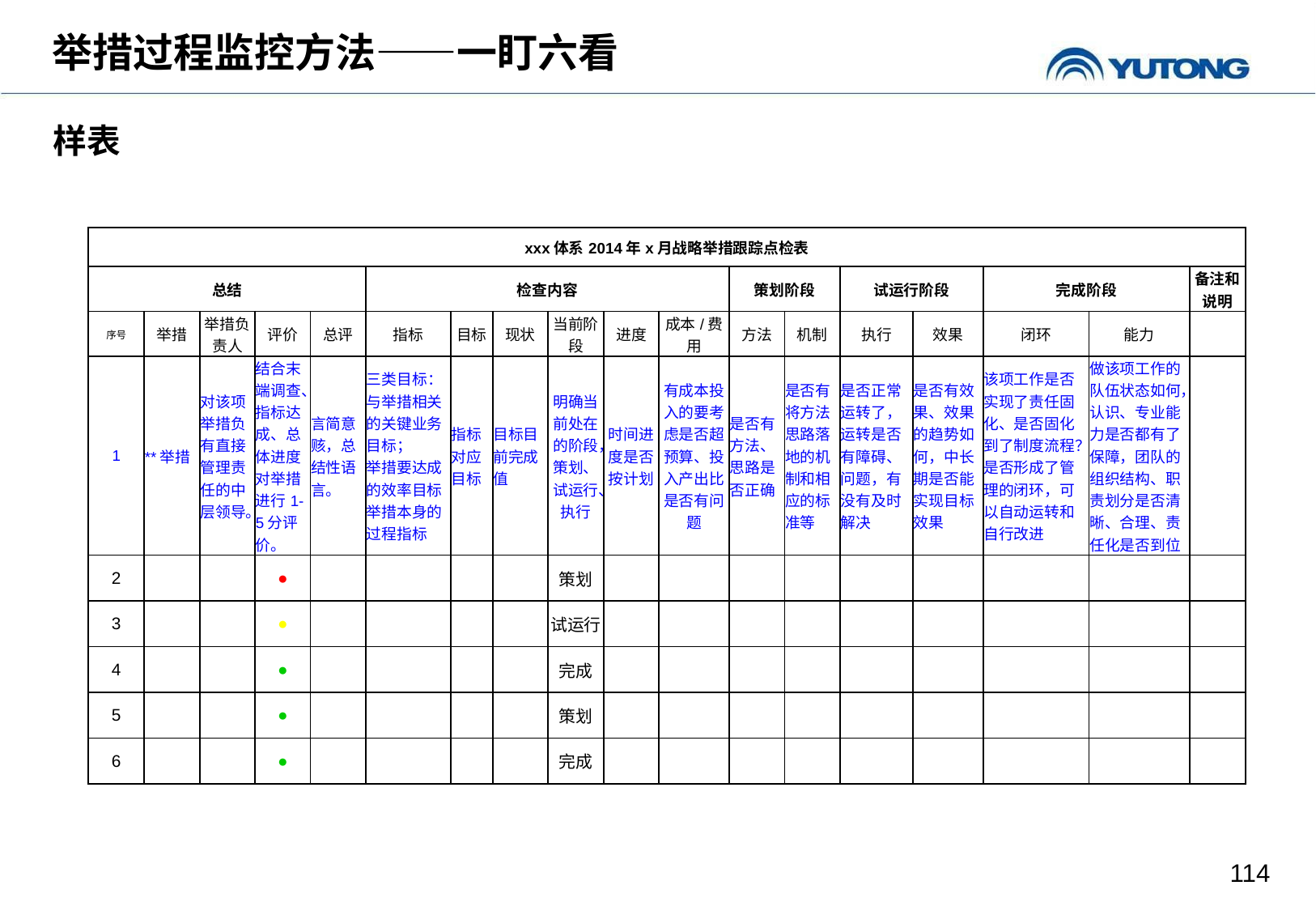

举措过程监控方法——一盯六看
样表
| xxx体系2014年x月战略举措跟踪点检表 |  |  |  |  |  |  |  |  |  |  |  |  |  |  |  |  |  |
| --- | --- | --- | --- | --- | --- | --- | --- | --- | --- | --- | --- | --- | --- | --- | --- | --- | --- |
| 总结 |  |  |  |  | 检查内容 |  |  |  |  |  | 策划阶段 |  | 试运行阶段 |  | 完成阶段 |  | 备注和说明 |
| 序号 | 举措 | 举措负责人 | 评价 | 总评 | 指标 | 目标 | 现状 | 当前阶段 | 进度 | 成本/费用 | 方法 | 机制 | 执行 | 效果 | 闭环 | 能力 |  |
| 1 | \*\*举措 | 对该项举措负有直接管理责任的中层领导。 | 结合末端调查、指标达成、总体进度对举措进行1-5分评价。 | 言简意赅，总结性语言。 | 三类目标： 与举措相关的关键业务目标； 举措要达成的效率目标 举措本身的过程指标 | 指标对应目标 | 目标目前完成值 | 明确当前处在的阶段，策划、试运行、执行 | 时间进度是否按计划 | 有成本投入的要考虑是否超预算、投入产出比是否有问题 | 是否有方法、思路是否正确 | 是否有将方法思路落地的机制和相应的标准等 | 是否正常运转了，运转是否有障碍、问题，有没有及时解决 | 是否有效果、效果的趋势如何，中长期是否能实现目标效果 | 该项工作是否实现了责任固化、是否固化到了制度流程？是否形成了管理的闭环，可以自动运转和自行改进 | 做该项工作的队伍状态如何，认识、专业能力是否都有了保障，团队的组织结构、职责划分是否清晰、合理、责任化是否到位 |  |
| 2 |  |  | ● |  |  |  |  | 策划 |  |  |  |  |  |  |  |  |  |
| 3 |  |  | ● |  |  |  |  | 试运行 |  |  |  |  |  |  |  |  |  |
| 4 |  |  | ● |  |  |  |  | 完成 |  |  |  |  |  |  |  |  |  |
| 5 |  |  | ● |  |  |  |  | 策划 |  |  |  |  |  |  |  |  |  |
| 6 |  |  | ● |  |  |  |  | 完成 |  |  |  |  |  |  |  |  |  |
114